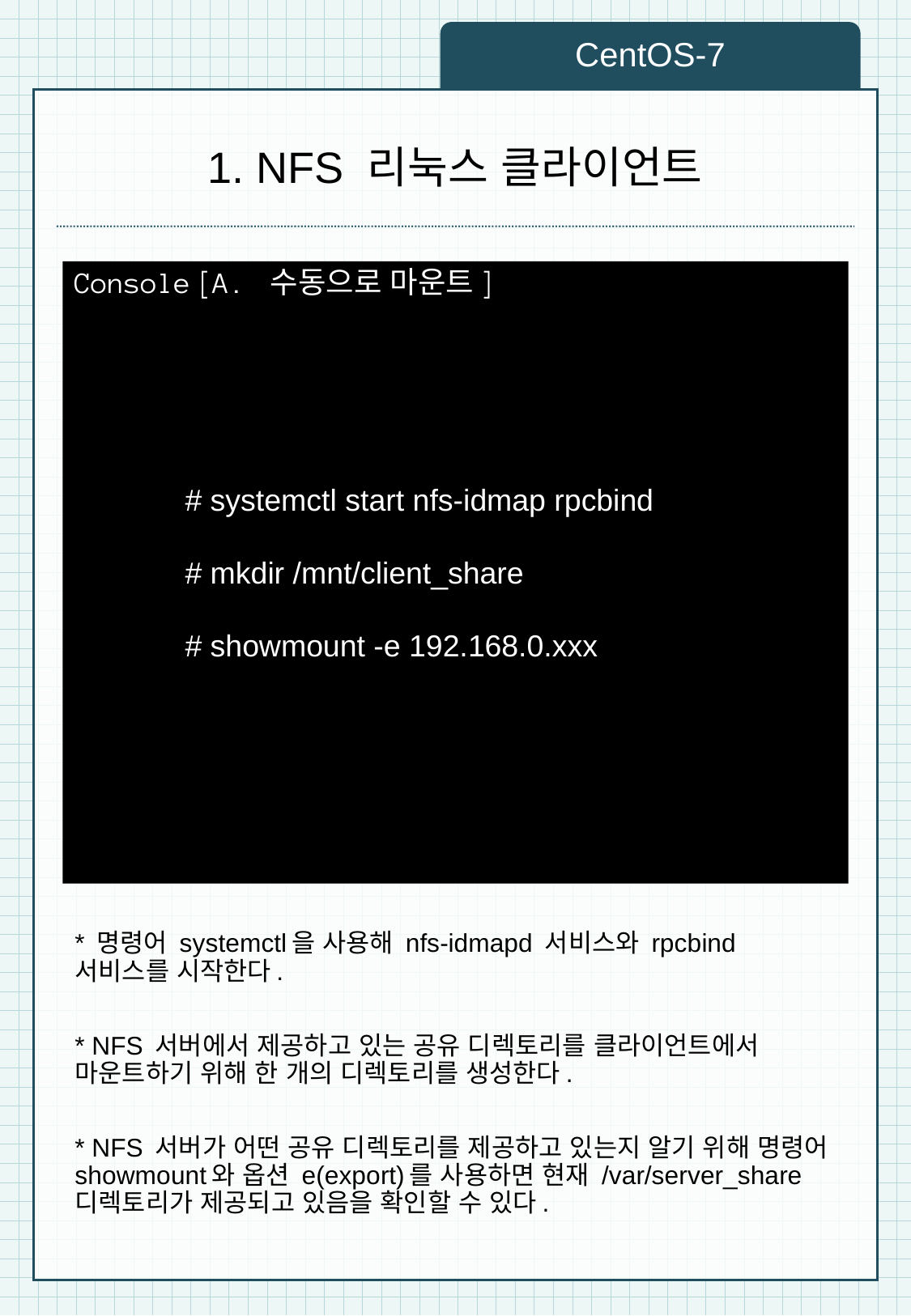

CentOS-7

# 1. NFS 리눅스 클라이언트
Console	[A. 수동으로 마운트]

# systemctl start nfs-idmap rpcbind

# mkdir /mnt/client_share

# showmount -e 192.168.0.xxx
* 명령어 systemctl을 사용해 nfs-idmapd 서비스와 rpcbind 서비스를 시작한다.

* NFS 서버에서 제공하고 있는 공유 디렉토리를 클라이언트에서 마운트하기 위해 한 개의 디렉토리를 생성한다.

* NFS 서버가 어떤 공유 디렉토리를 제공하고 있는지 알기 위해 명령어 showmount와 옵션 e(export)를 사용하면 현재 /var/server_share 디렉토리가 제공되고 있음을 확인할 수 있다.